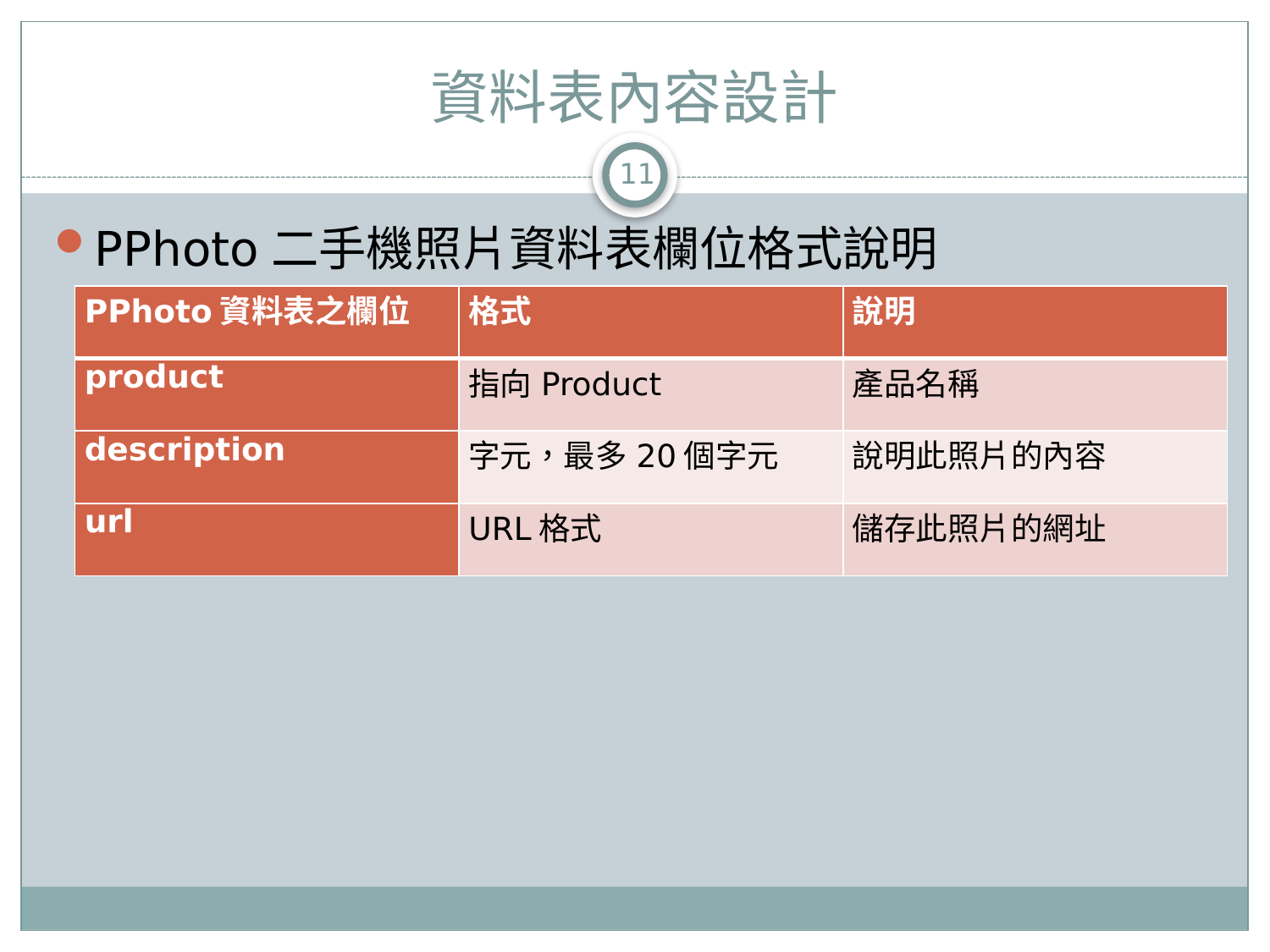

# 資料表內容設計
11
PPhoto二手機照片資料表欄位格式說明
| PPhoto資料表之欄位 | 格式 | 說明 |
| --- | --- | --- |
| product | 指向Product | 產品名稱 |
| description | 字元，最多20個字元 | 說明此照片的內容 |
| url | URL格式 | 儲存此照片的網址 |